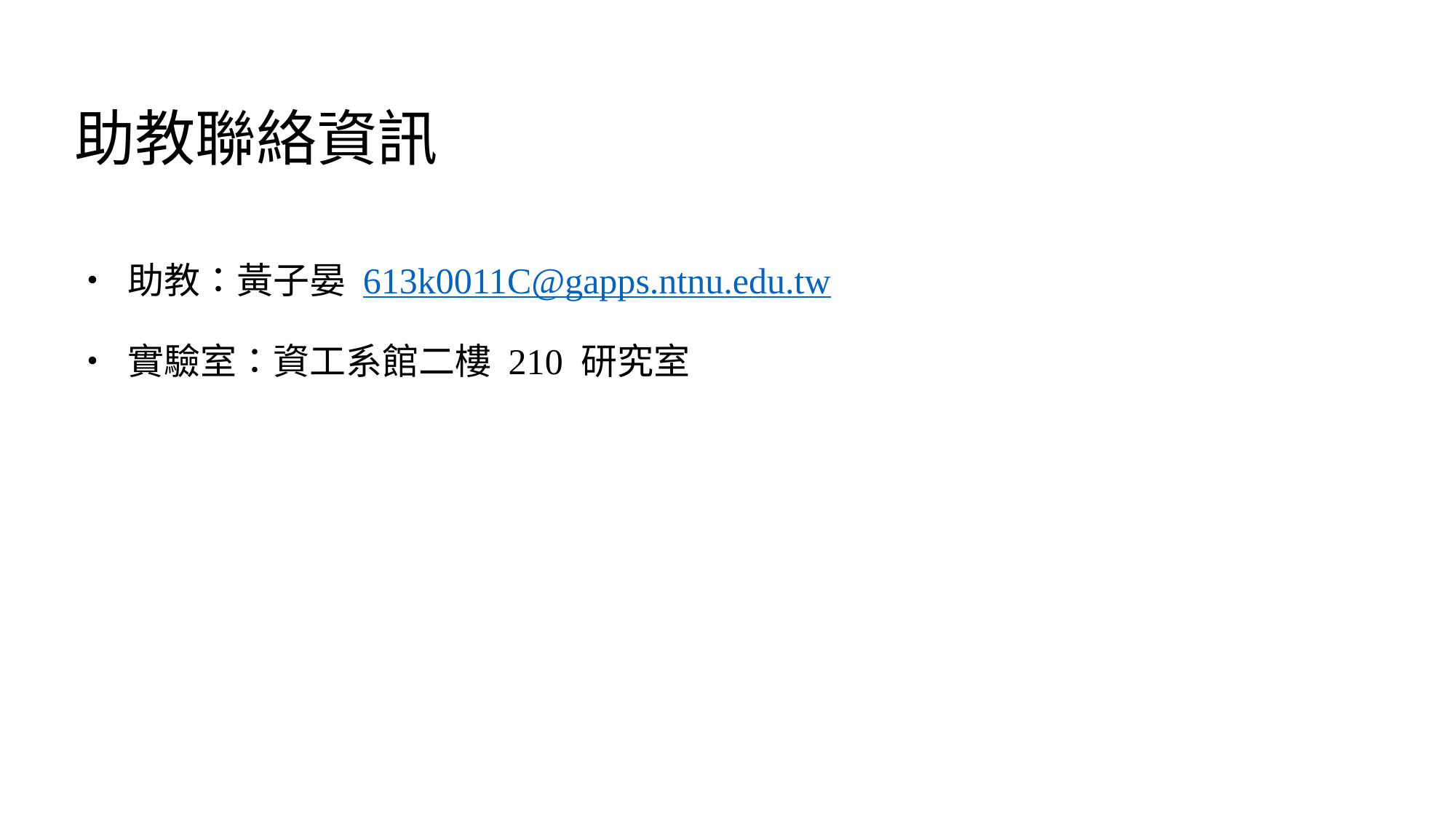

助教聯絡資訊

• 助教：黃子晏 613k0011C@gapps.ntnu.edu.tw
• 實驗室：資工系館二樓 210 研究室